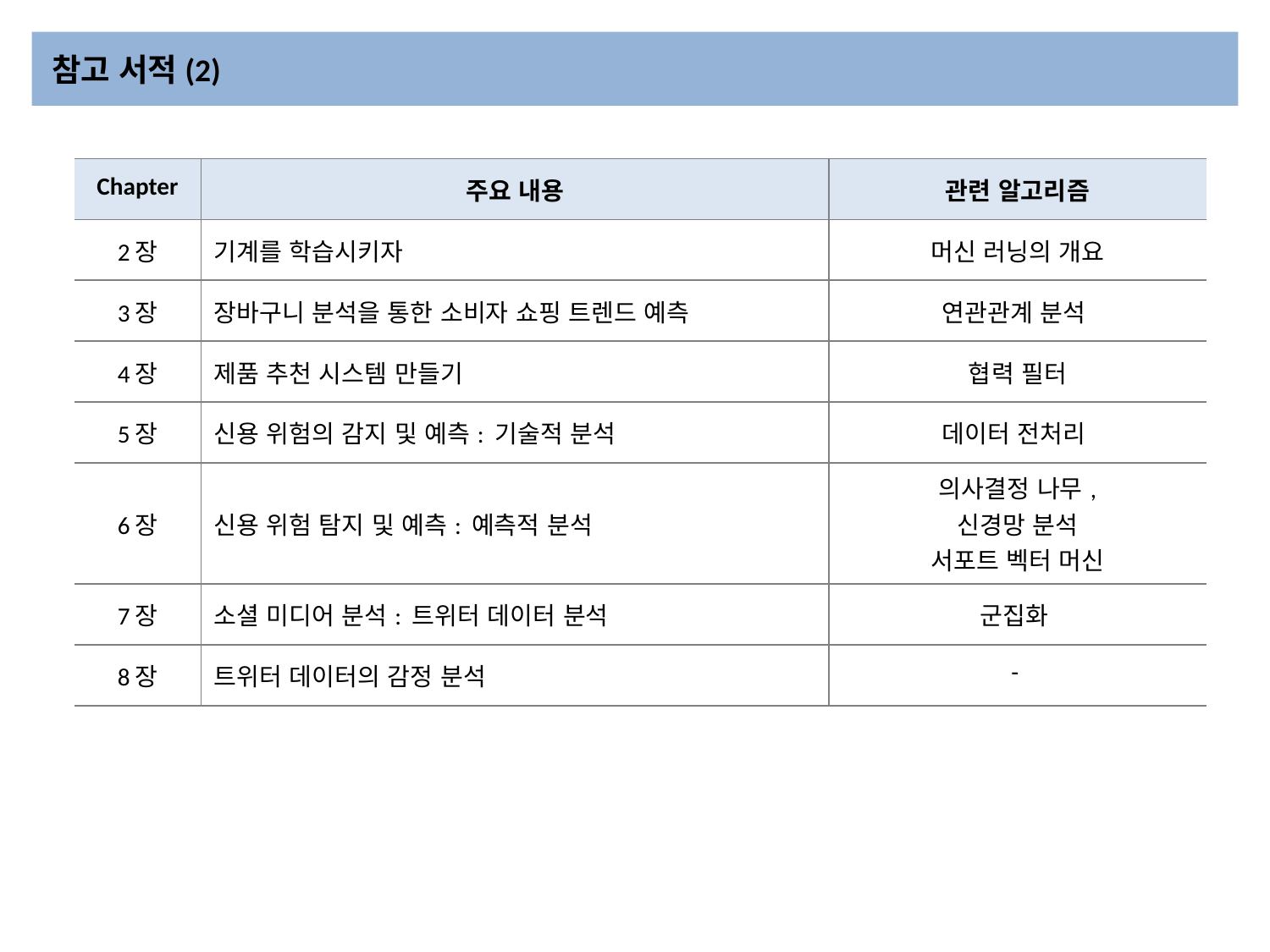

# 참고 서적(2)
| Chapter | 주요 내용 | 관련 알고리즘 |
| --- | --- | --- |
| 2장 | 기계를 학습시키자 | 머신 러닝의 개요 |
| 3장 | 장바구니 분석을 통한 소비자 쇼핑 트렌드 예측 | 연관관계 분석 |
| 4장 | 제품 추천 시스템 만들기 | 협력 필터 |
| 5장 | 신용 위험의 감지 및 예측: 기술적 분석 | 데이터 전처리 |
| 6장 | 신용 위험 탐지 및 예측: 예측적 분석 | 의사결정 나무, 신경망 분석 서포트 벡터 머신 |
| 7장 | 소셜 미디어 분석: 트위터 데이터 분석 | 군집화 |
| 8장 | 트위터 데이터의 감정 분석 | - |